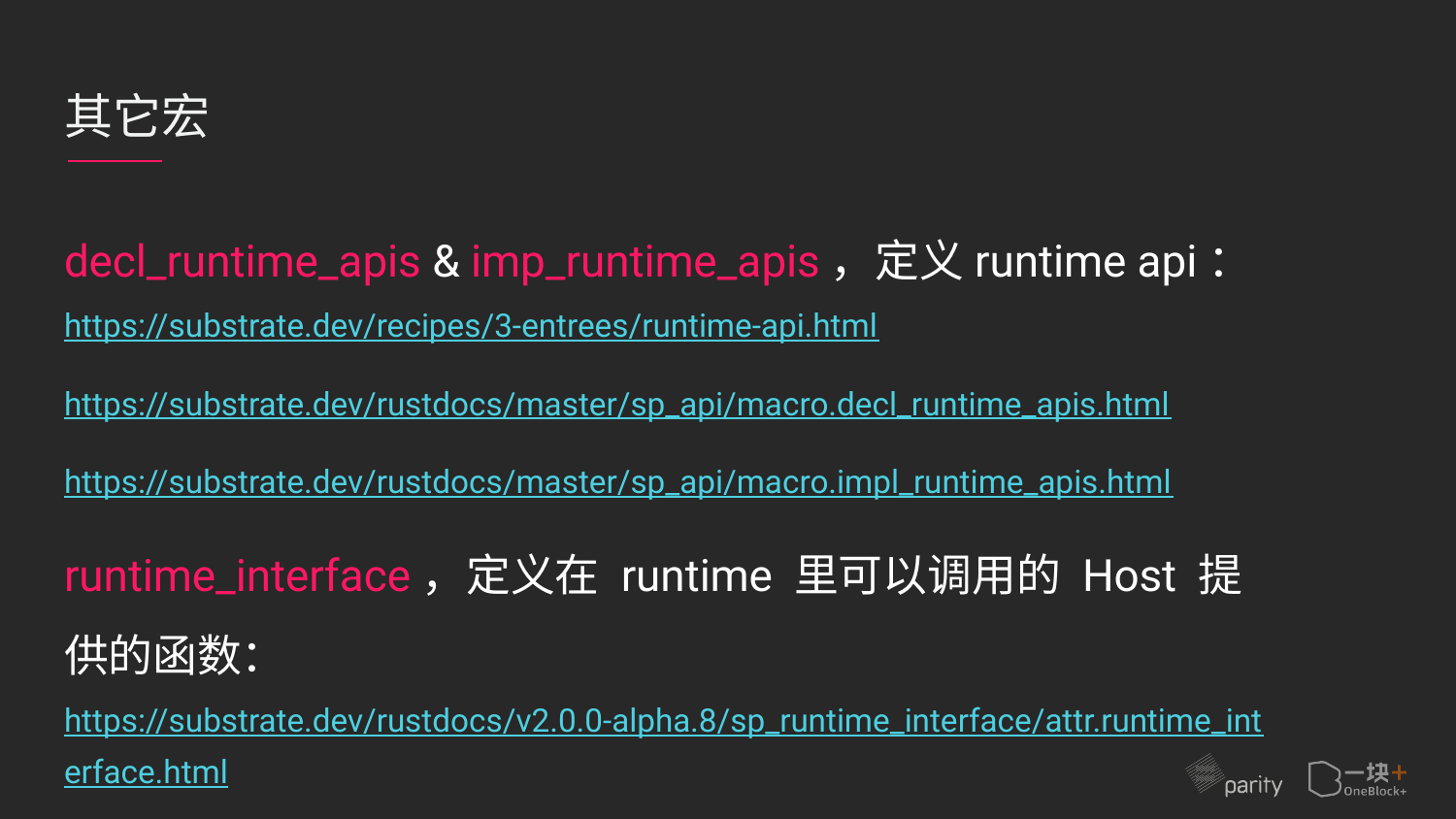

# 其它宏
decl_runtime_apis & imp_runtime_apis，定义runtime api：
https://substrate.dev/recipes/3-entrees/runtime-api.html
https://substrate.dev/rustdocs/master/sp_api/macro.decl_runtime_apis.html
https://substrate.dev/rustdocs/master/sp_api/macro.impl_runtime_apis.html
runtime_interface，定义在 runtime 里可以调用的 Host 提供的函数：
https://substrate.dev/rustdocs/v2.0.0-alpha.8/sp_runtime_interface/attr.runtime_interface.html